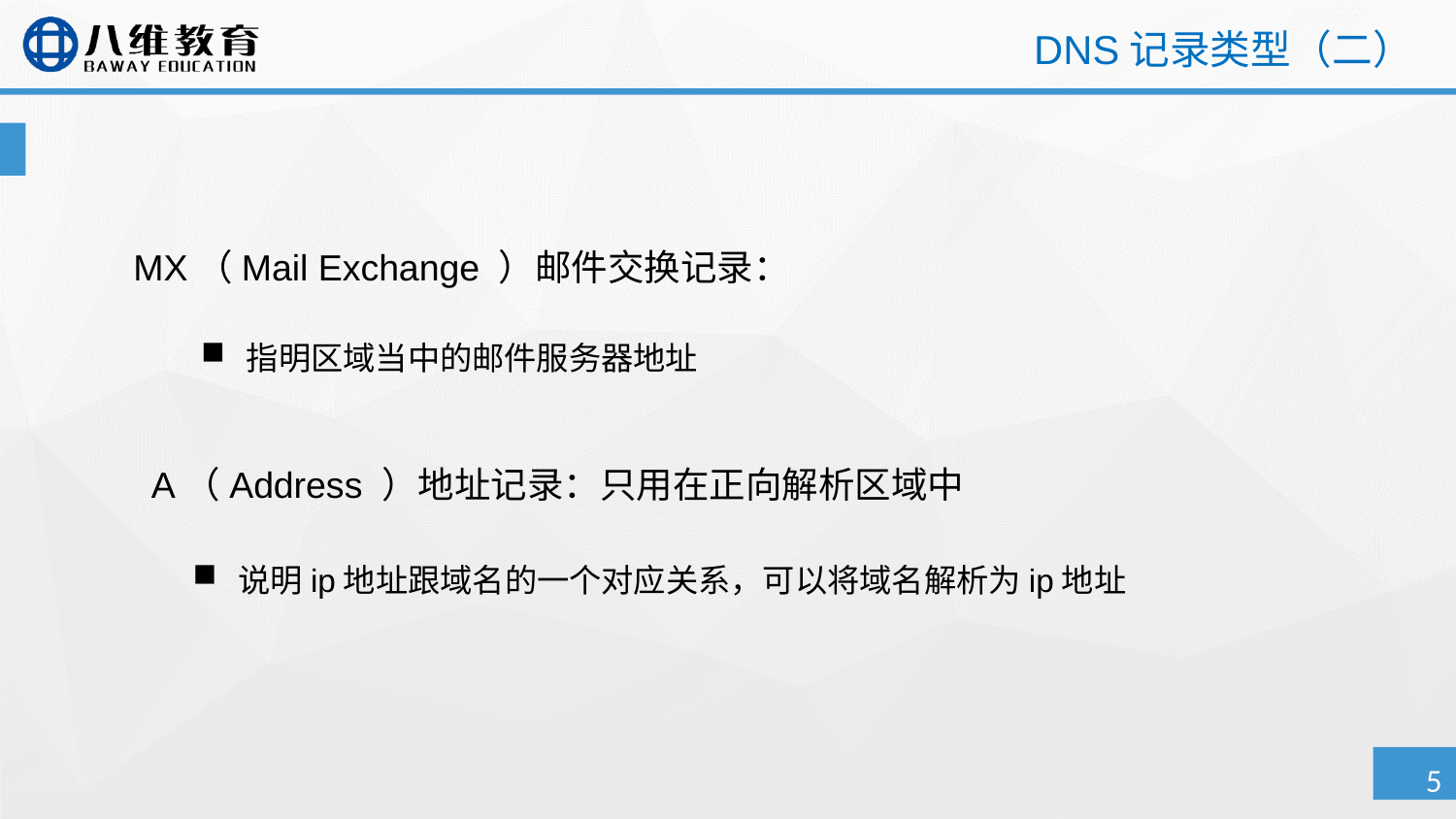

# DNS记录类型（二）

MX（Mail Exchange ）邮件交换记录：

指明区域当中的邮件服务器地址
A（Address ）地址记录：只用在正向解析区域中

说明ip地址跟域名的一个对应关系，可以将域名解析为ip地址